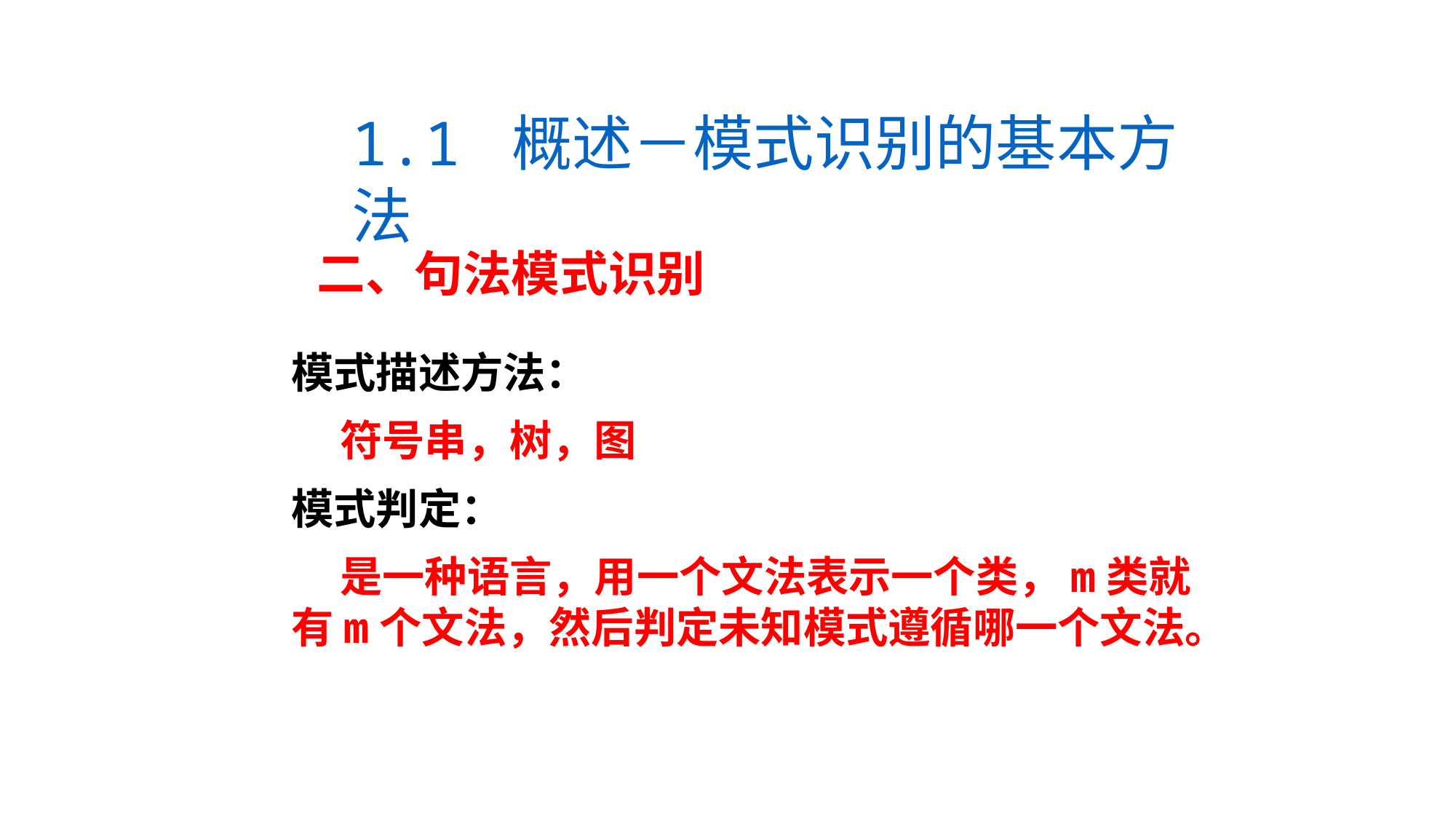

1.1 概述－模式识别的基本方法
二、句法模式识别
模式描述方法：
    符号串，树，图
模式判定：
    是一种语言，用一个文法表示一个类，m类就有m个文法，然后判定未知模式遵循哪一个文法。

26